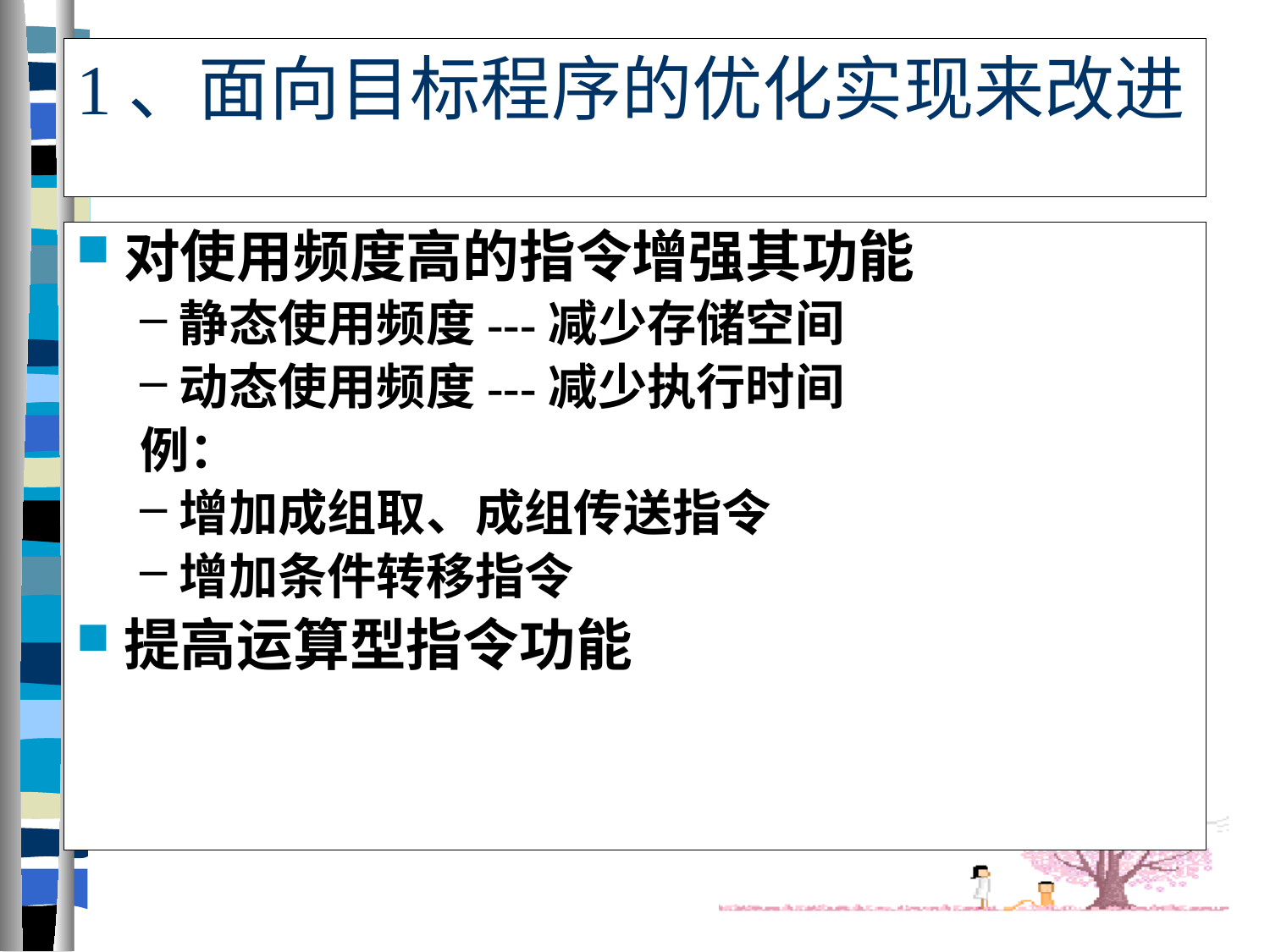

# 1、面向目标程序的优化实现来改进
对使用频度高的指令增强其功能
静态使用频度---减少存储空间
动态使用频度---减少执行时间
例：
增加成组取、成组传送指令
增加条件转移指令
提高运算型指令功能